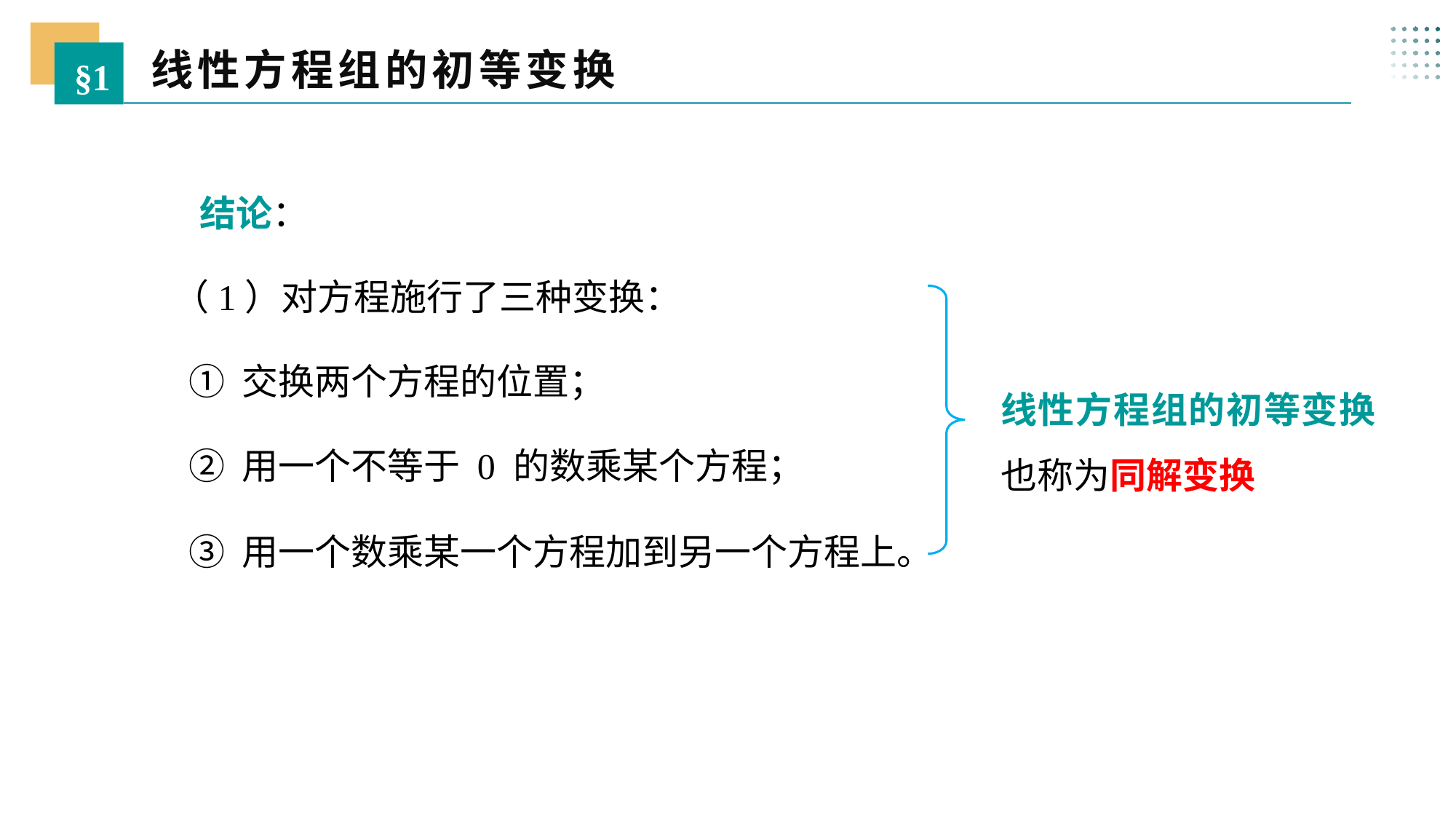

线性方程组的初等变换
§1
结论：
     （1）对方程施行了三种变换：

        ① 交换两个方程的位置；
线性方程组的初等变换也称为同解变换
        ② 用一个不等于 0 的数乘某个方程；
        ③ 用一个数乘某一个方程加到另一个方程上。